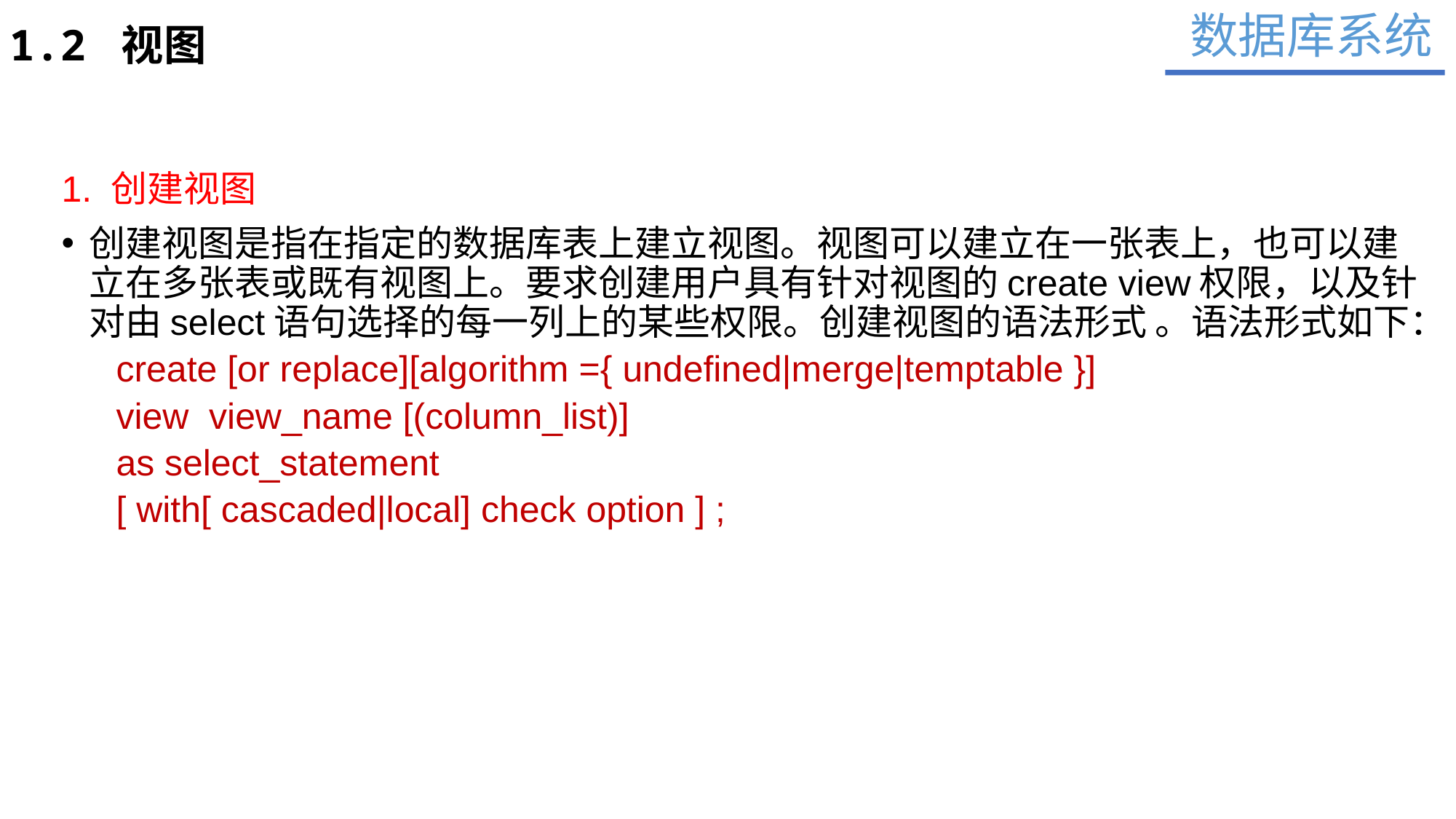

数据库系统
1.2 视图

1. 创建视图
创建视图是指在指定的数据库表上建立视图。视图可以建立在一张表上，也可以建立在多张表或既有视图上。要求创建用户具有针对视图的create view权限，以及针对由select语句选择的每一列上的某些权限。创建视图的语法形式 。语法形式如下：
create [or replace][algorithm ={ undefined|merge|temptable }]
view  view_name [(column_list)]
as select_statement
[ with[ cascaded|local] check option ] ;